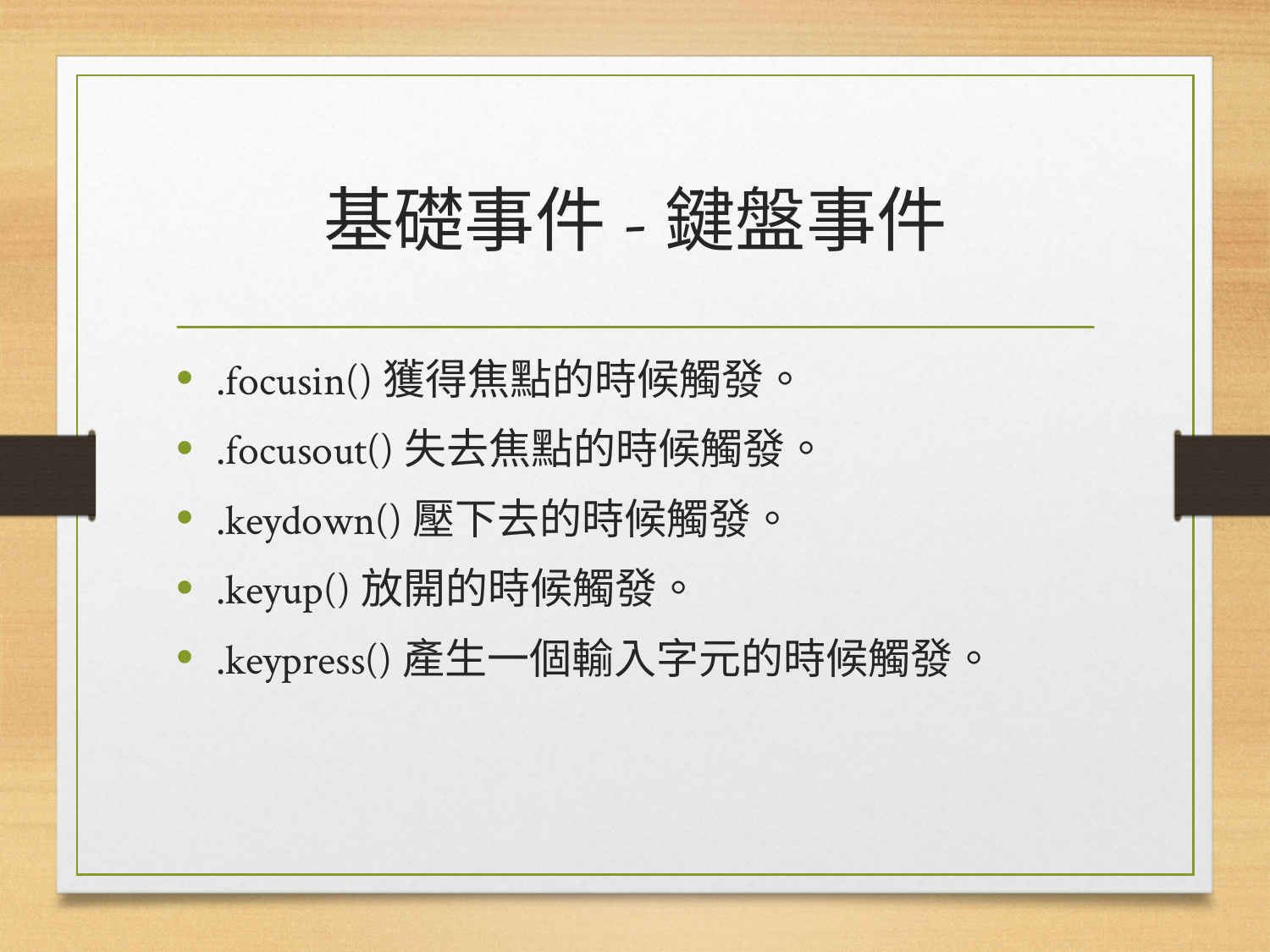

# 基礎事件-鍵盤事件
.focusin()獲得焦點的時候觸發。
.focusout()失去焦點的時候觸發。
.keydown()壓下去的時候觸發。
.keyup()放開的時候觸發。
.keypress()產生一個輸入字元的時候觸發。